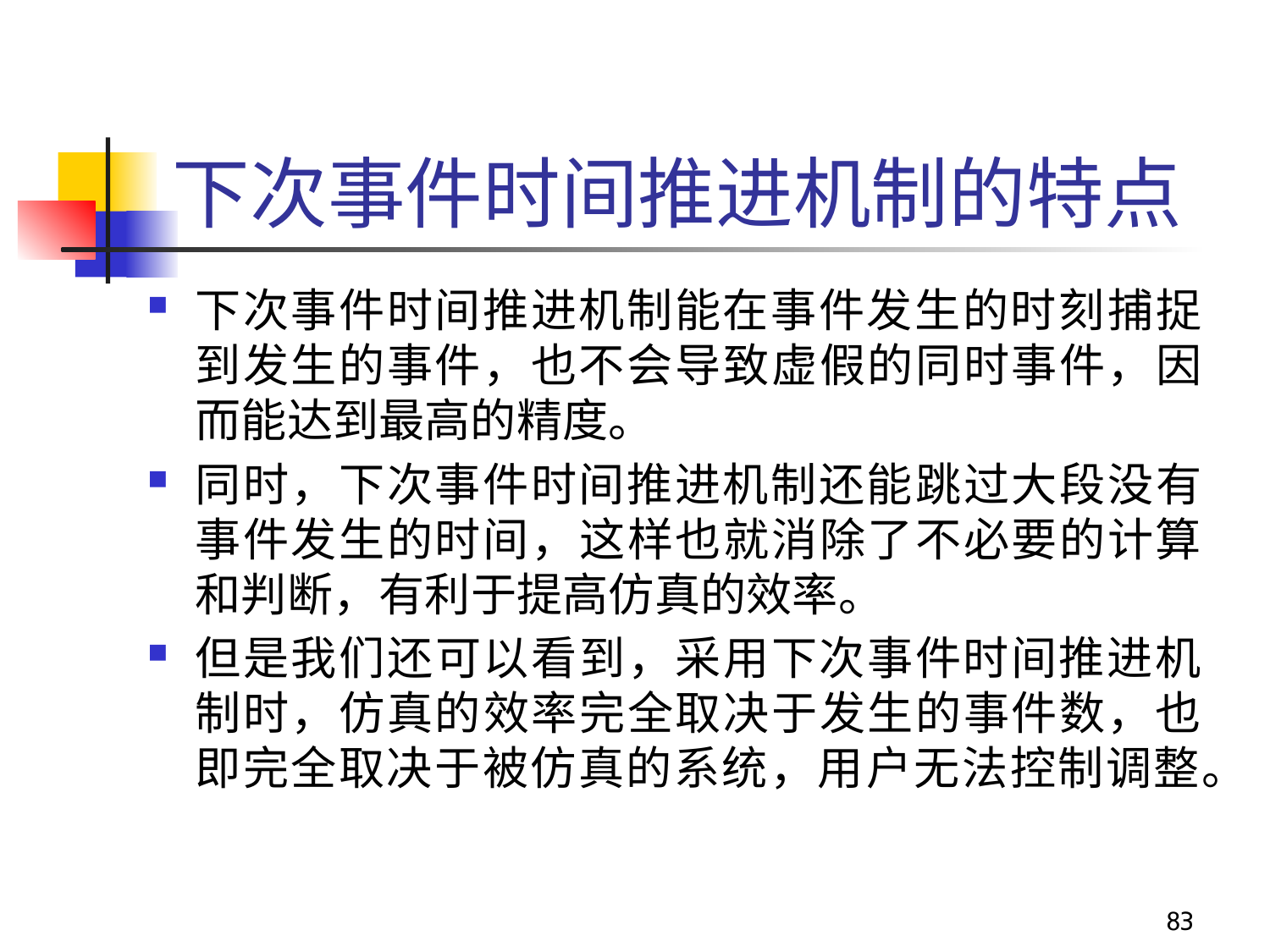

# 下次事件时间推进机制的特点
下次事件时间推进机制能在事件发生的时刻捕捉到发生的事件，也不会导致虚假的同时事件，因而能达到最高的精度。
同时，下次事件时间推进机制还能跳过大段没有事件发生的时间，这样也就消除了不必要的计算和判断，有利于提高仿真的效率。
但是我们还可以看到，采用下次事件时间推进机制时，仿真的效率完全取决于发生的事件数，也即完全取决于被仿真的系统，用户无法控制调整。
83